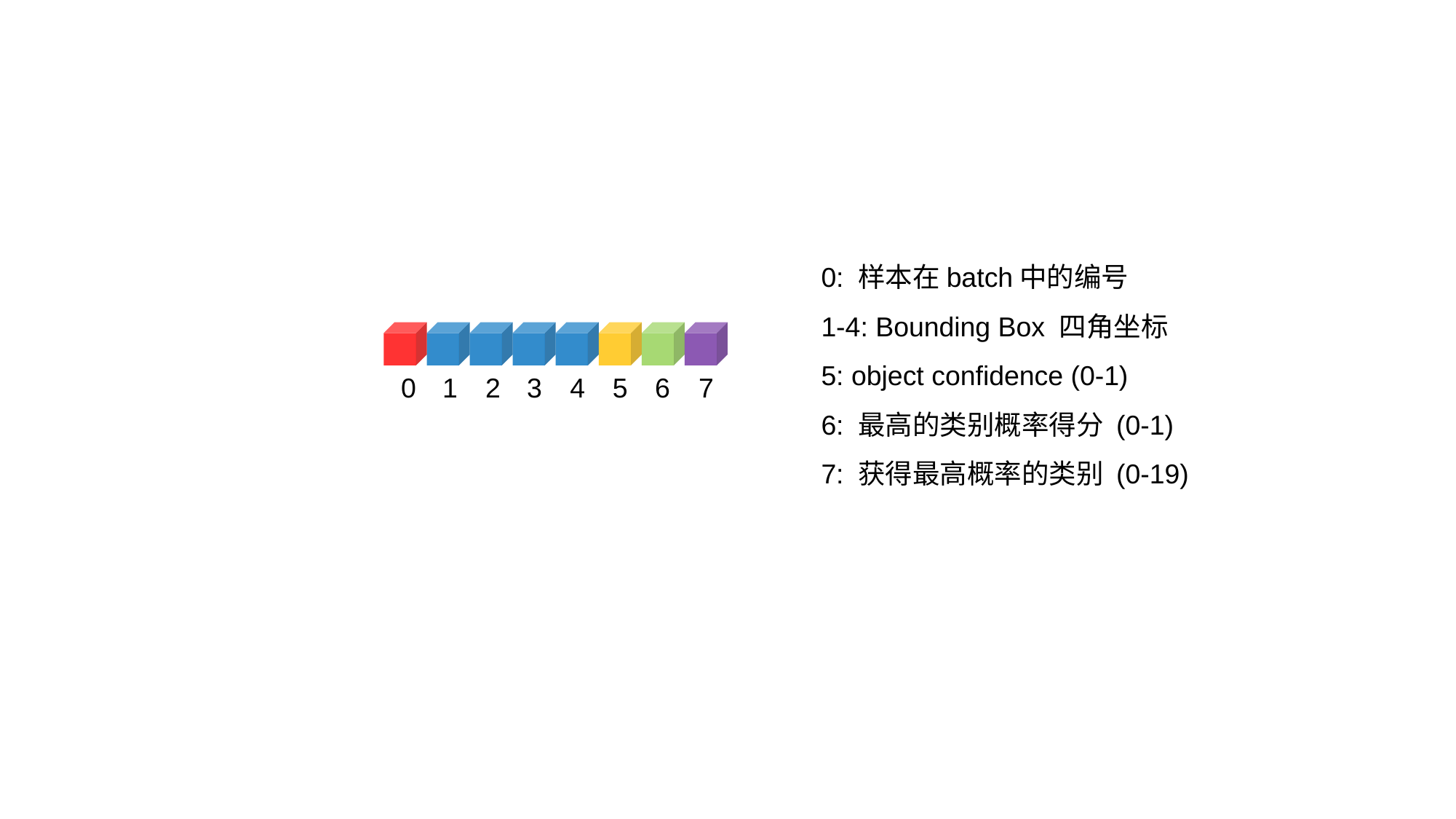

0: 样本在batch中的编号
1-4: Bounding Box 四角坐标
5: object confidence (0-1)
6: 最高的类别概率得分 (0-1)
7: 获得最高概率的类别 (0-19)

0
1
2
3
4
7
6
5